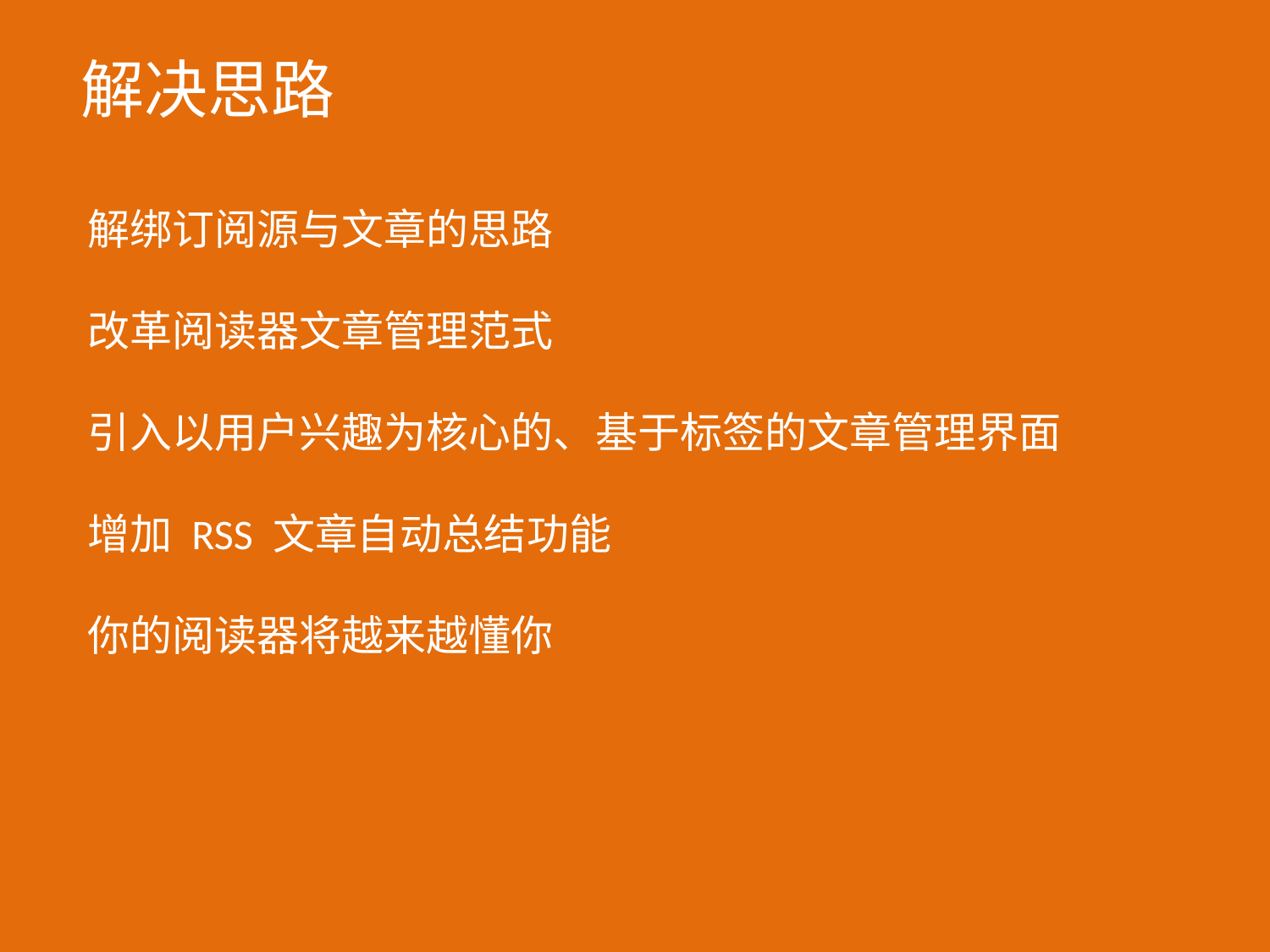

# 解决思路
解绑订阅源与文章的思路

改革阅读器文章管理范式

引入以用户兴趣为核心的、基于标签的文章管理界面

增加 RSS 文章自动总结功能

你的阅读器将越来越懂你